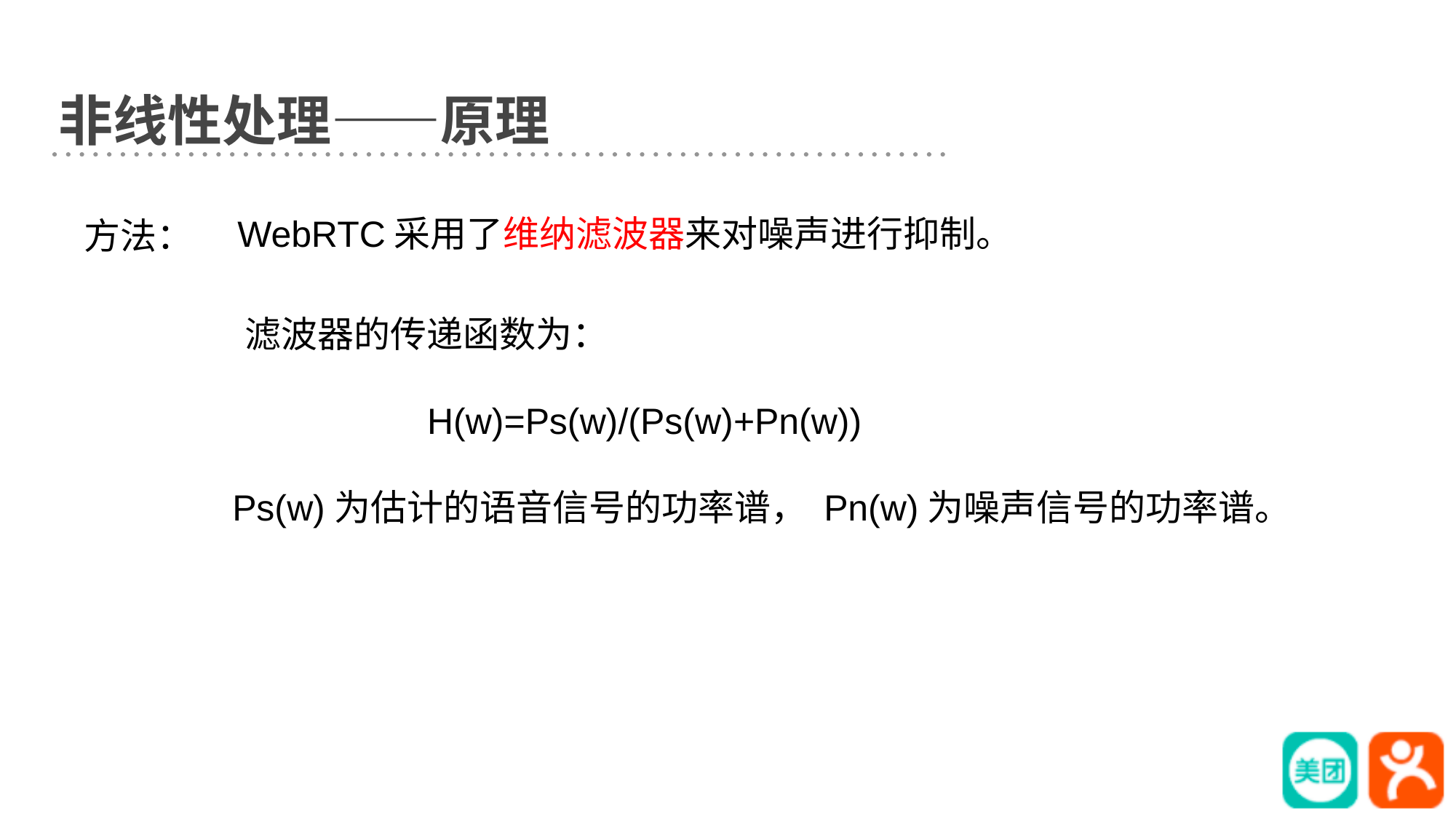

非线性处理——原理

WebRTC采用了维纳滤波器来对噪声进行抑制。
方法：
滤波器的传递函数为：
H(w)=Ps(w)/(Ps(w)+Pn(w))
Ps(w)为估计的语音信号的功率谱， Pn(w)为噪声信号的功率谱。